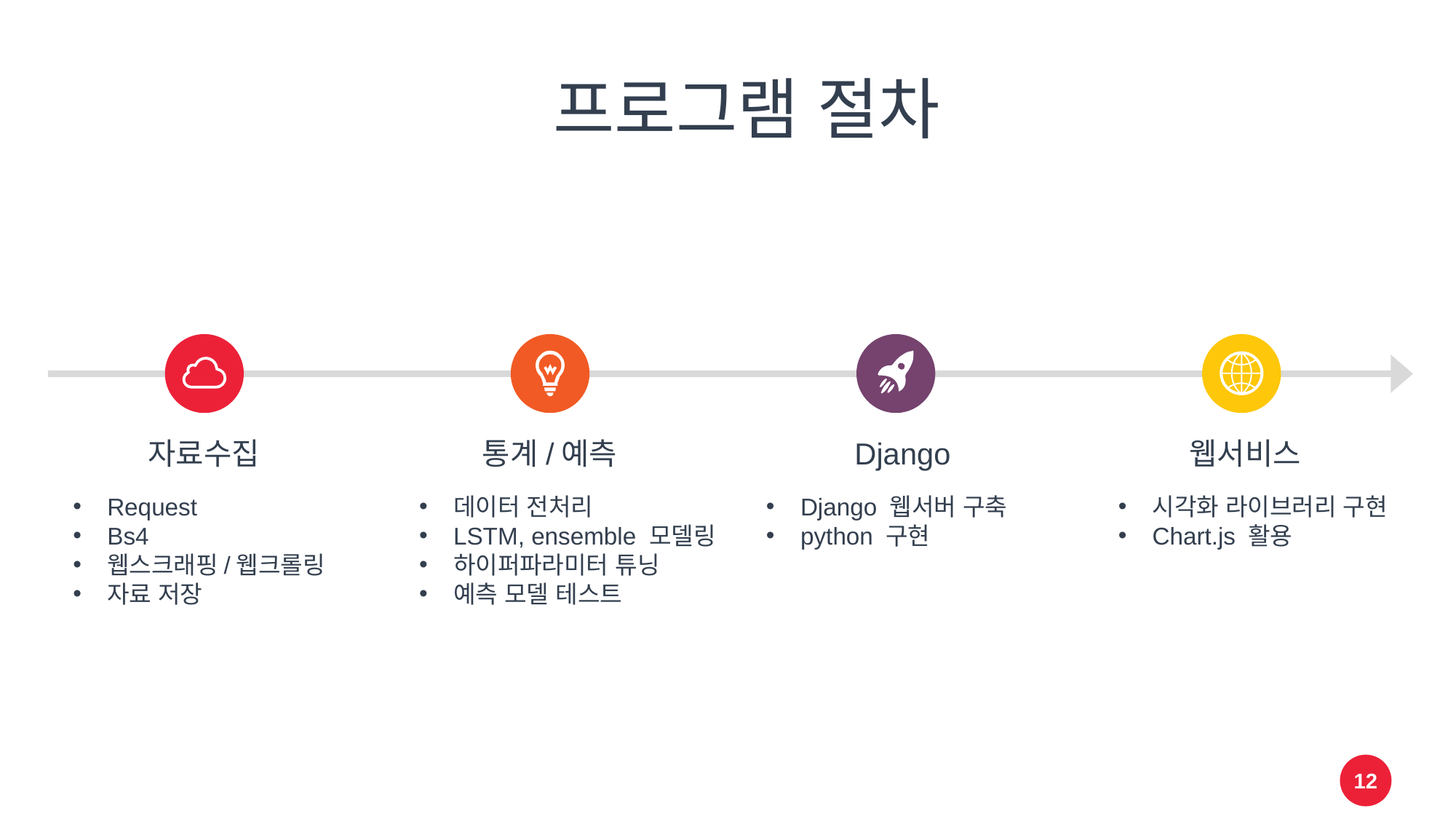

프로그램 절차

자료수집
통계/예측
Django
웹서비스
Request
Bs4
웹스크래핑/웹크롤링
자료 저장
데이터 전처리
LSTM, ensemble 모델링
하이퍼파라미터 튜닝
예측 모델 테스트
Django 웹서버 구축
python 구현
시각화 라이브러리 구현
Chart.js 활용